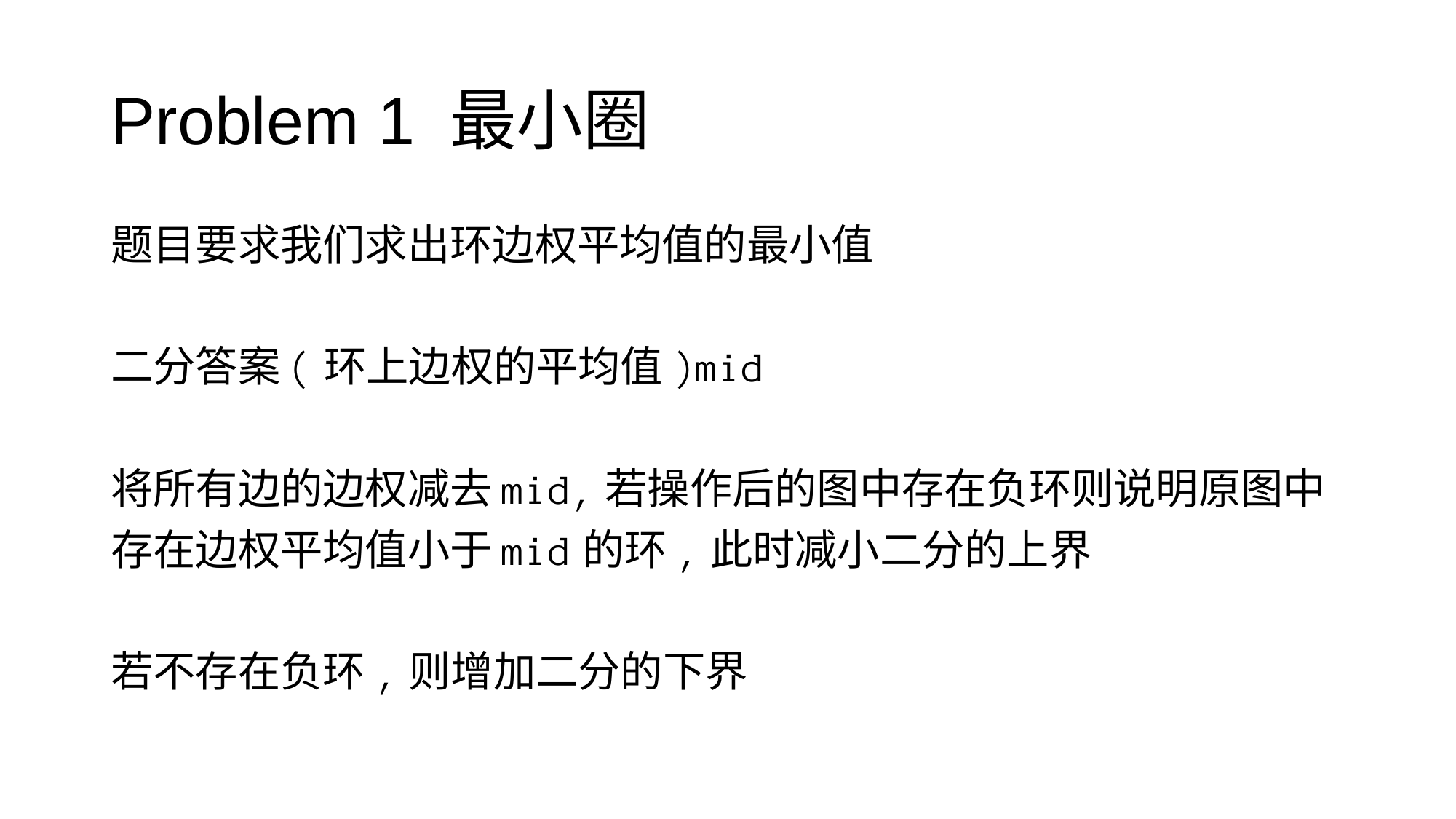

# Problem 1 最小圈
题目要求我们求出环边权平均值的最小值

二分答案(环上边权的平均值)mid

将所有边的边权减去mid,若操作后的图中存在负环则说明原图中
存在边权平均值小于mid的环,此时减小二分的上界

若不存在负环,则增加二分的下界